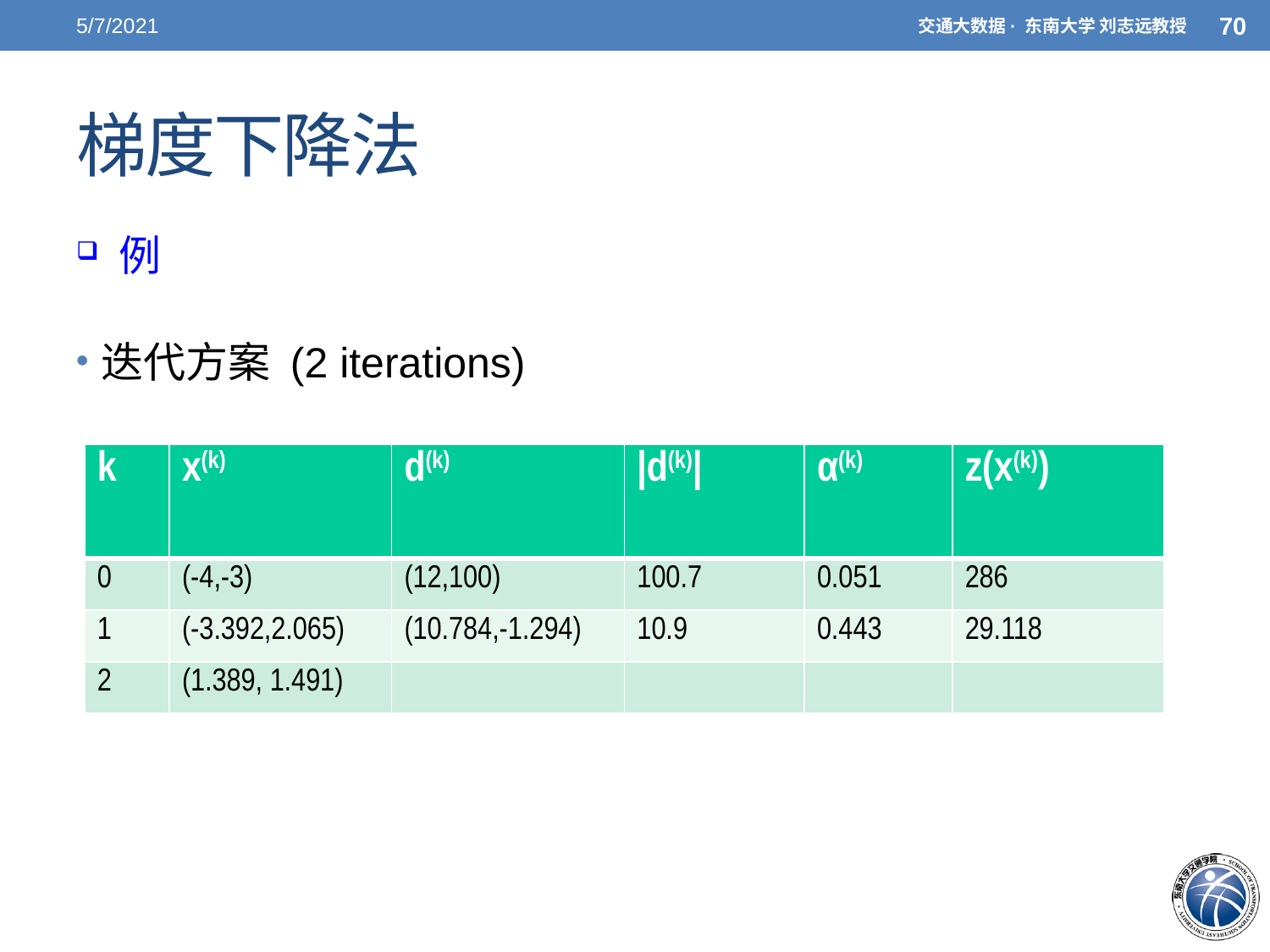

5/7/2021
70
交通大数据· 东南大学 刘志远教授
# 梯度下降法
 例

迭代方案 (2 iterations)
| k | x(k) | d(k) | |d(k)| | α(k) | z(x(k)) |
| --- | --- | --- | --- | --- | --- |
| 0 | (-4,-3) | (12,100) | 100.7 | 0.051 | 286 |
| 1 | (-3.392,2.065) | (10.784,-1.294) | 10.9 | 0.443 | 29.118 |
| 2 | (1.389, 1.491) |  |  |  |  |